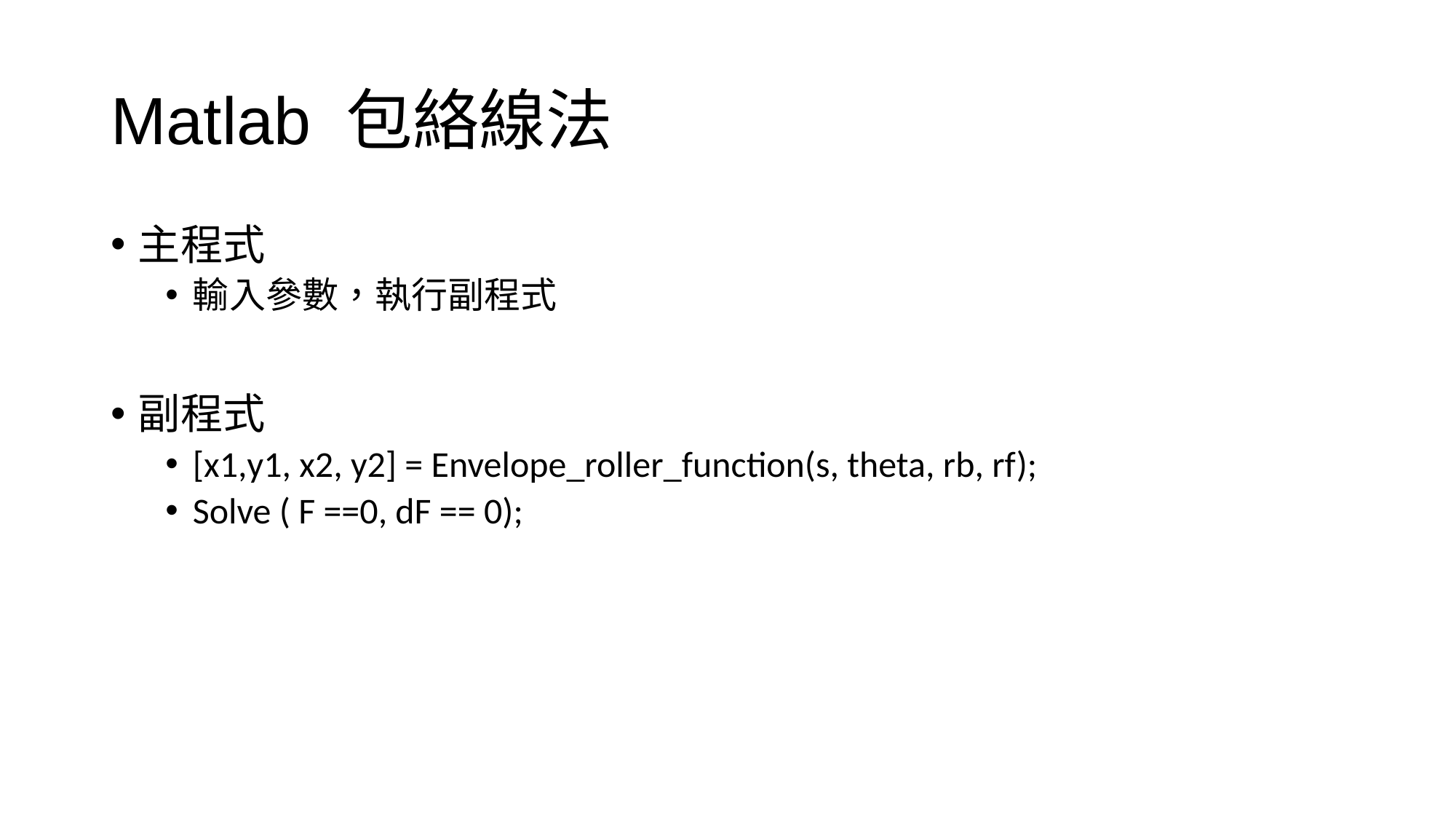

# Matlab 包絡線法
主程式
輸入參數，執行副程式

副程式
[x1,y1, x2, y2] = Envelope_roller_function(s, theta, rb, rf);
Solve ( F ==0, dF == 0);